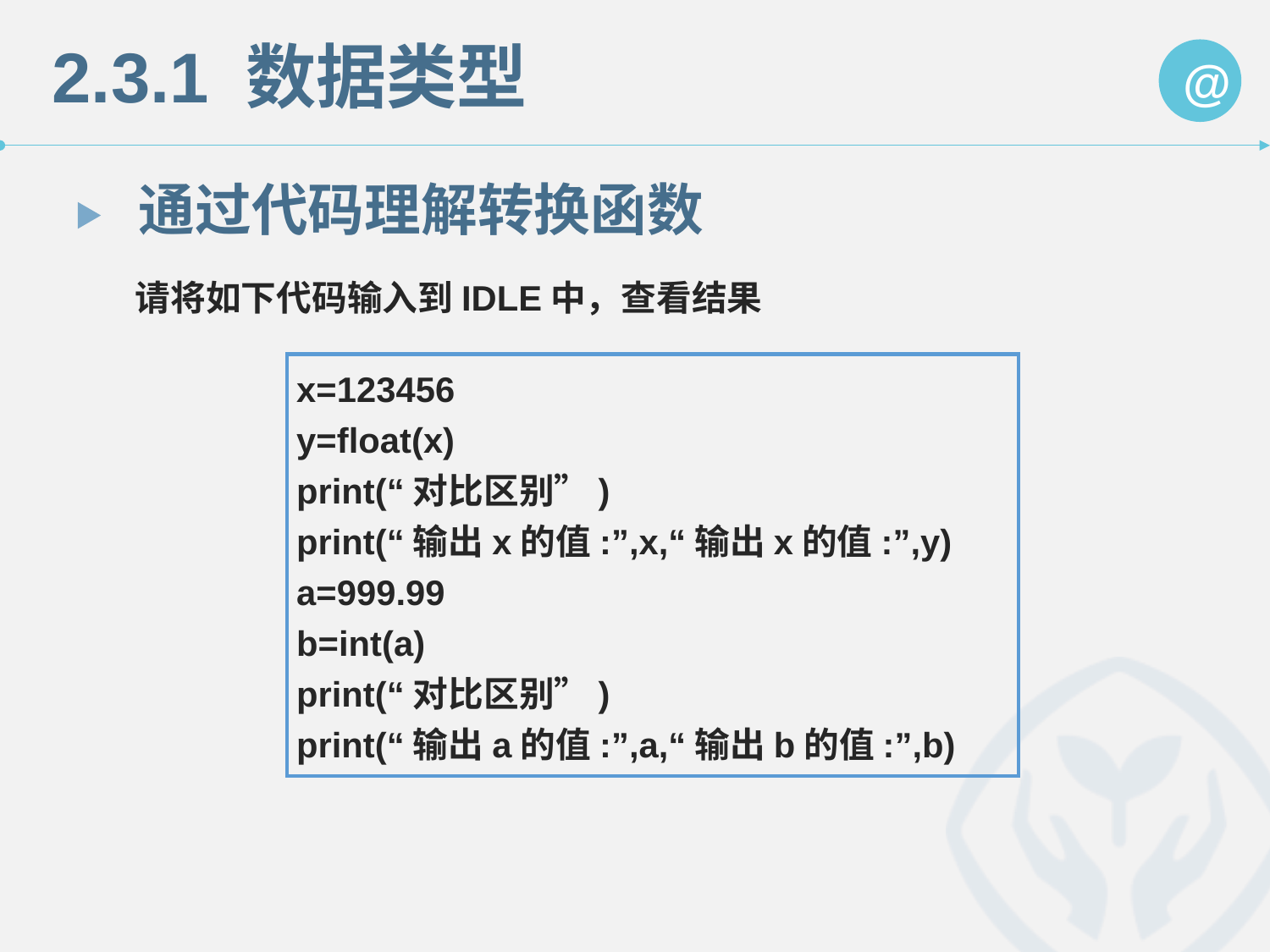

通过代码理解转换函数

请将如下代码输入到IDLE中，查看结果
x=123456
y=float(x)
print(“对比区别”)
print(“输出x的值:”,x,“输出x的值:”,y)
a=999.99
b=int(a)
print(“对比区别”)
print(“输出a的值:”,a,“输出b的值:”,b)